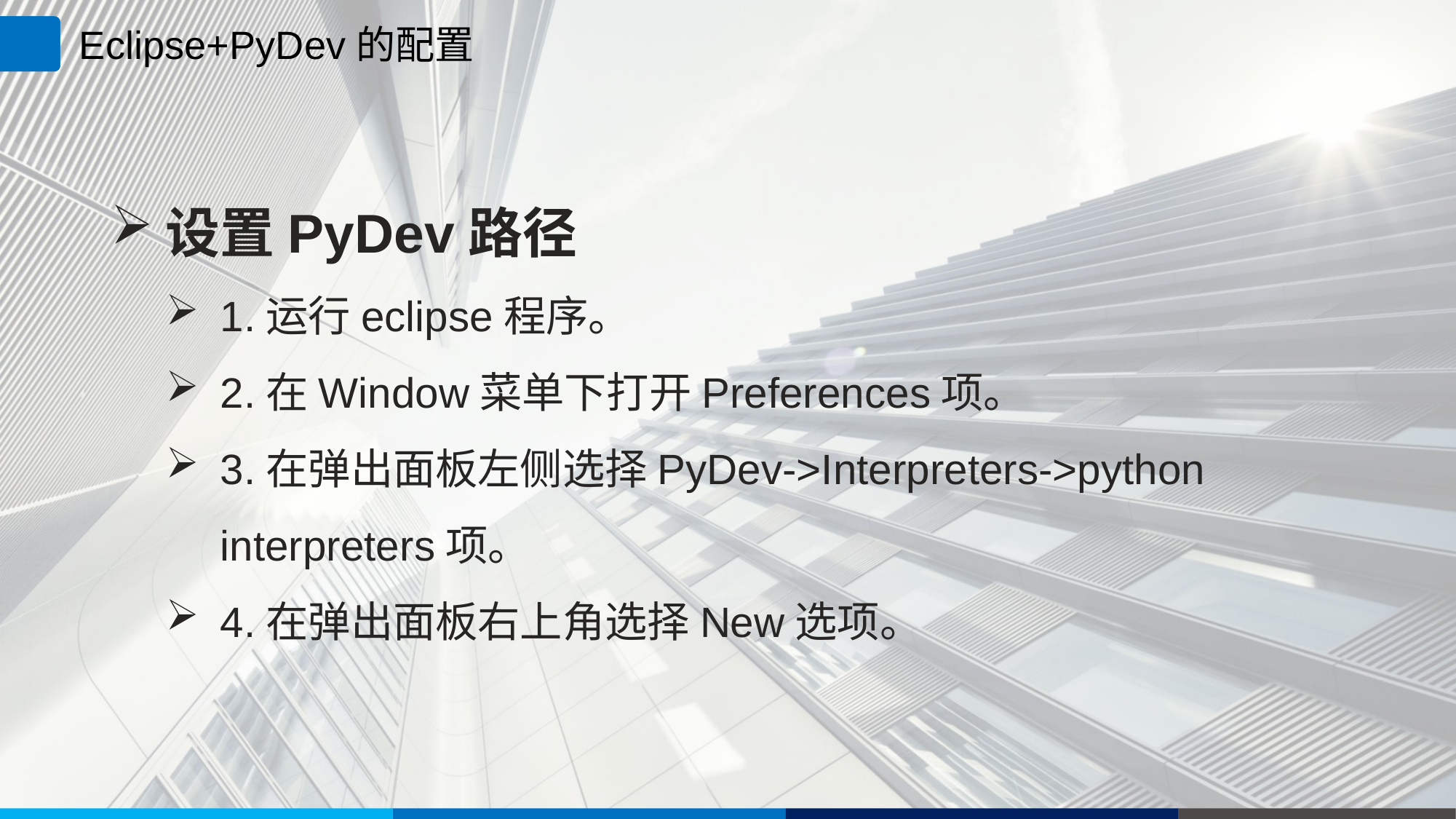

Eclipse+PyDev的配置

设置PyDev路径
1.运行eclipse程序。
2.在Window菜单下打开Preferences项。
3.在弹出面板左侧选择PyDev->Interpreters->python interpreters项。
4.在弹出面板右上角选择New选项。